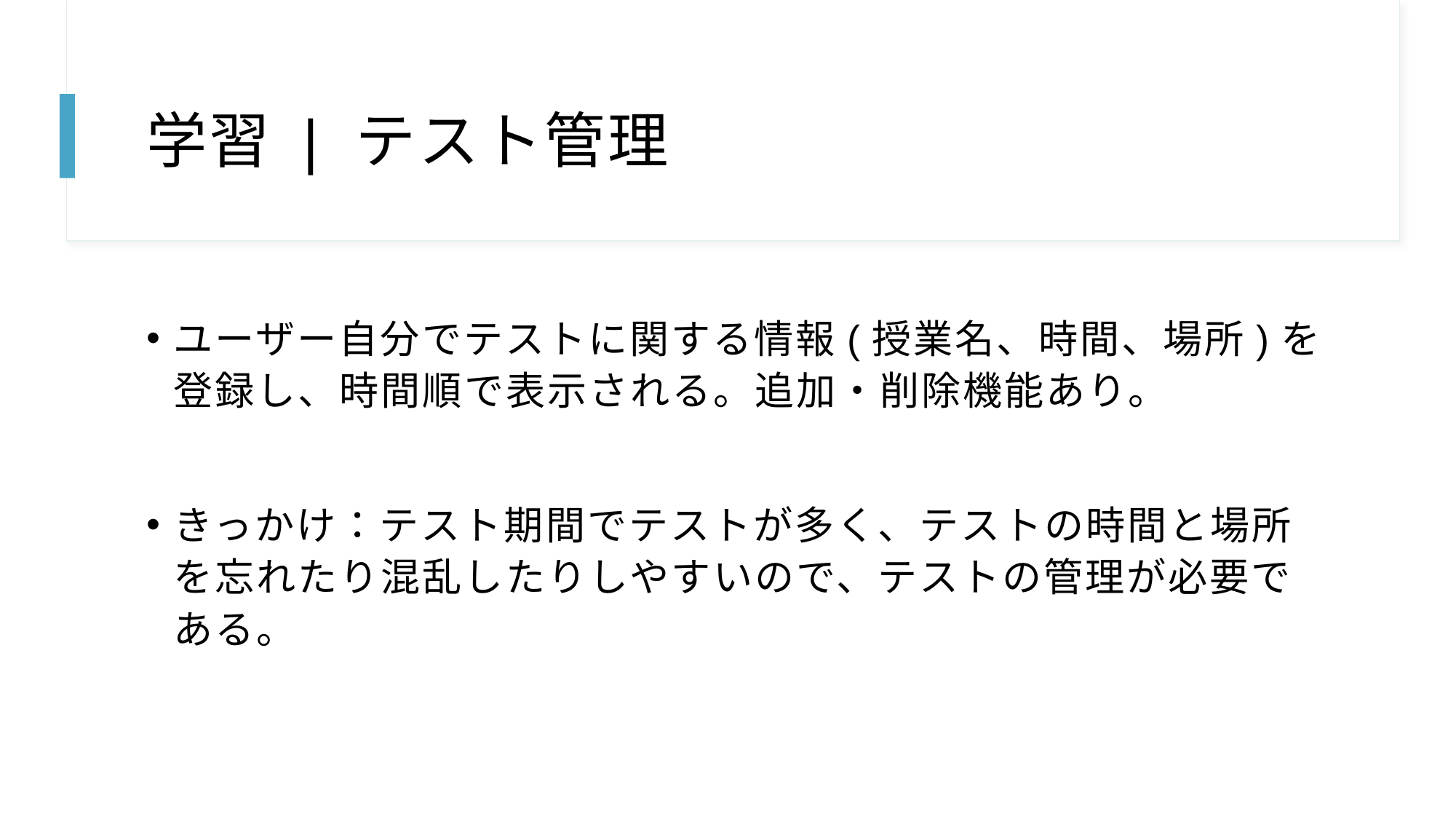

# 学習 | テスト管理
ユーザー自分でテストに関する情報(授業名、時間、場所)を登録し、時間順で表示される。追加・削除機能あり。

きっかけ：テスト期間でテストが多く、テストの時間と場所を忘れたり混乱したりしやすいので、テストの管理が必要である。